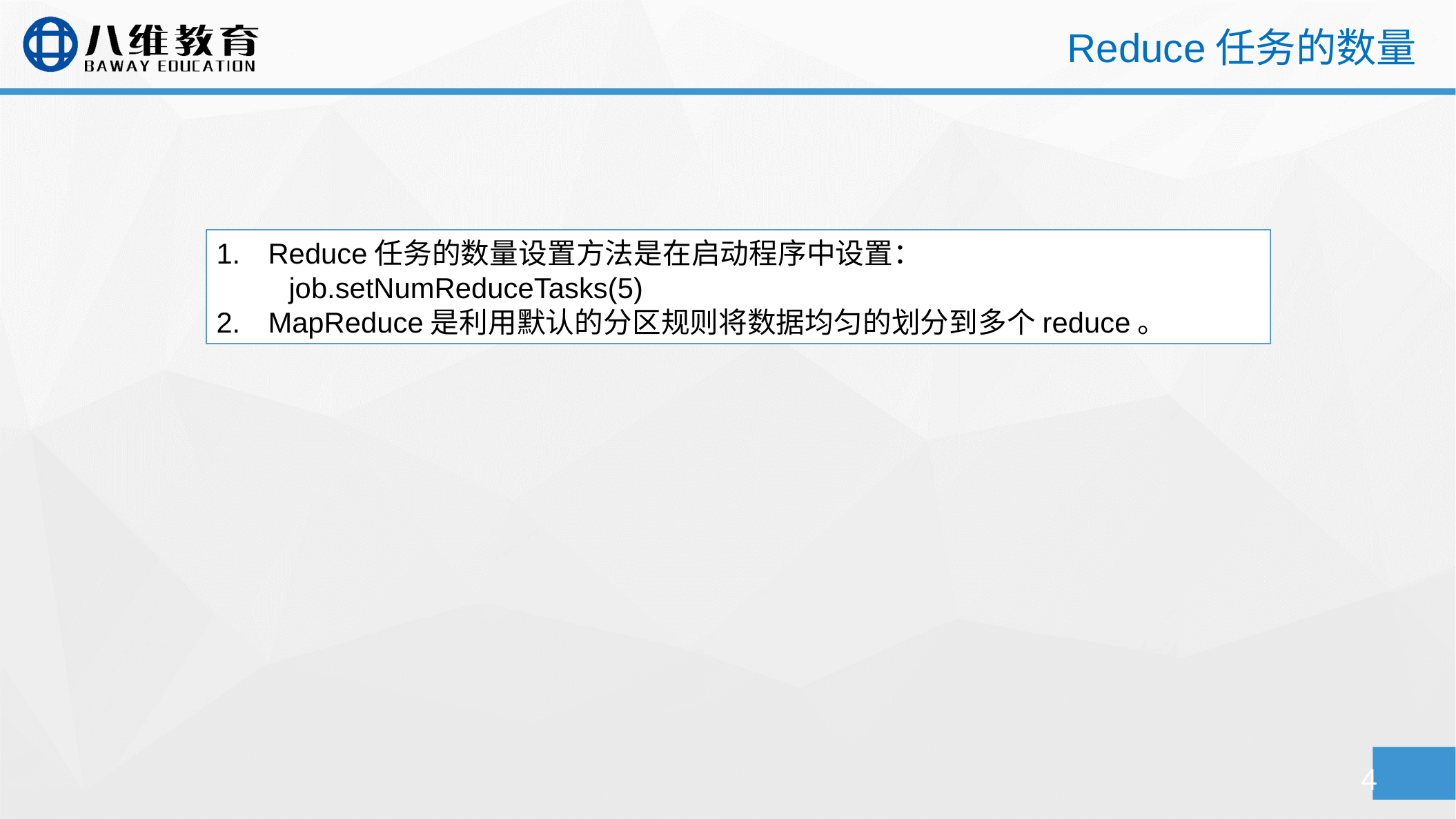

Reduce任务的数量
Reduce任务的数量设置方法是在启动程序中设置：
job.setNumReduceTasks(5)
MapReduce是利用默认的分区规则将数据均匀的划分到多个reduce。